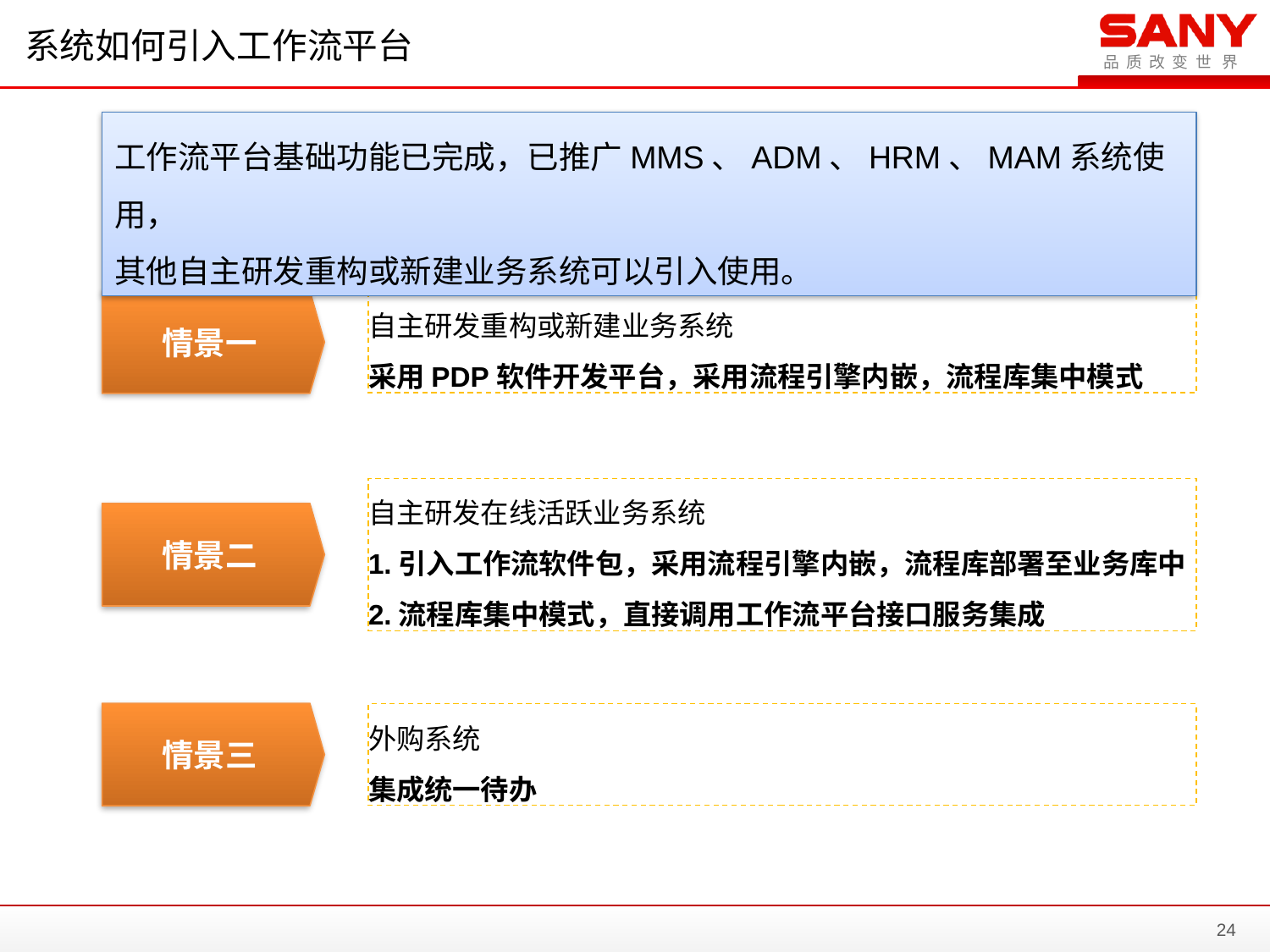

# 系统如何引入工作流平台
工作流平台基础功能已完成，已推广MMS、ADM、HRM、MAM系统使用，
其他自主研发重构或新建业务系统可以引入使用。
情景一
自主研发重构或新建业务系统
采用PDP软件开发平台，采用流程引擎内嵌，流程库集中模式
自主研发在线活跃业务系统
1.引入工作流软件包，采用流程引擎内嵌，流程库部署至业务库中2.流程库集中模式，直接调用工作流平台接口服务集成
情景二
情景三
外购系统
集成统一待办
24